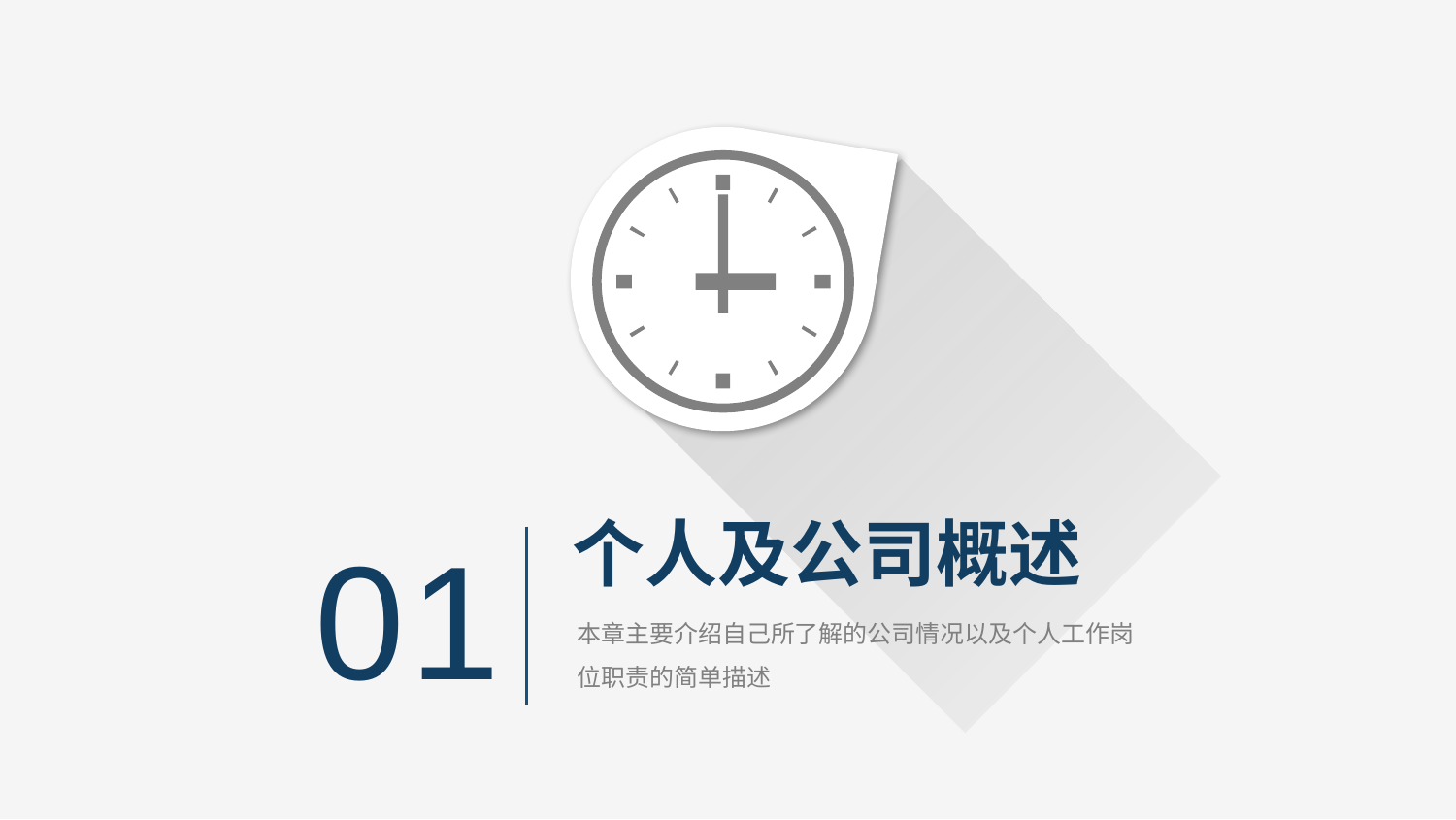

个人及公司概述
01
本章主要介绍自己所了解的公司情况以及个人工作岗位职责的简单描述